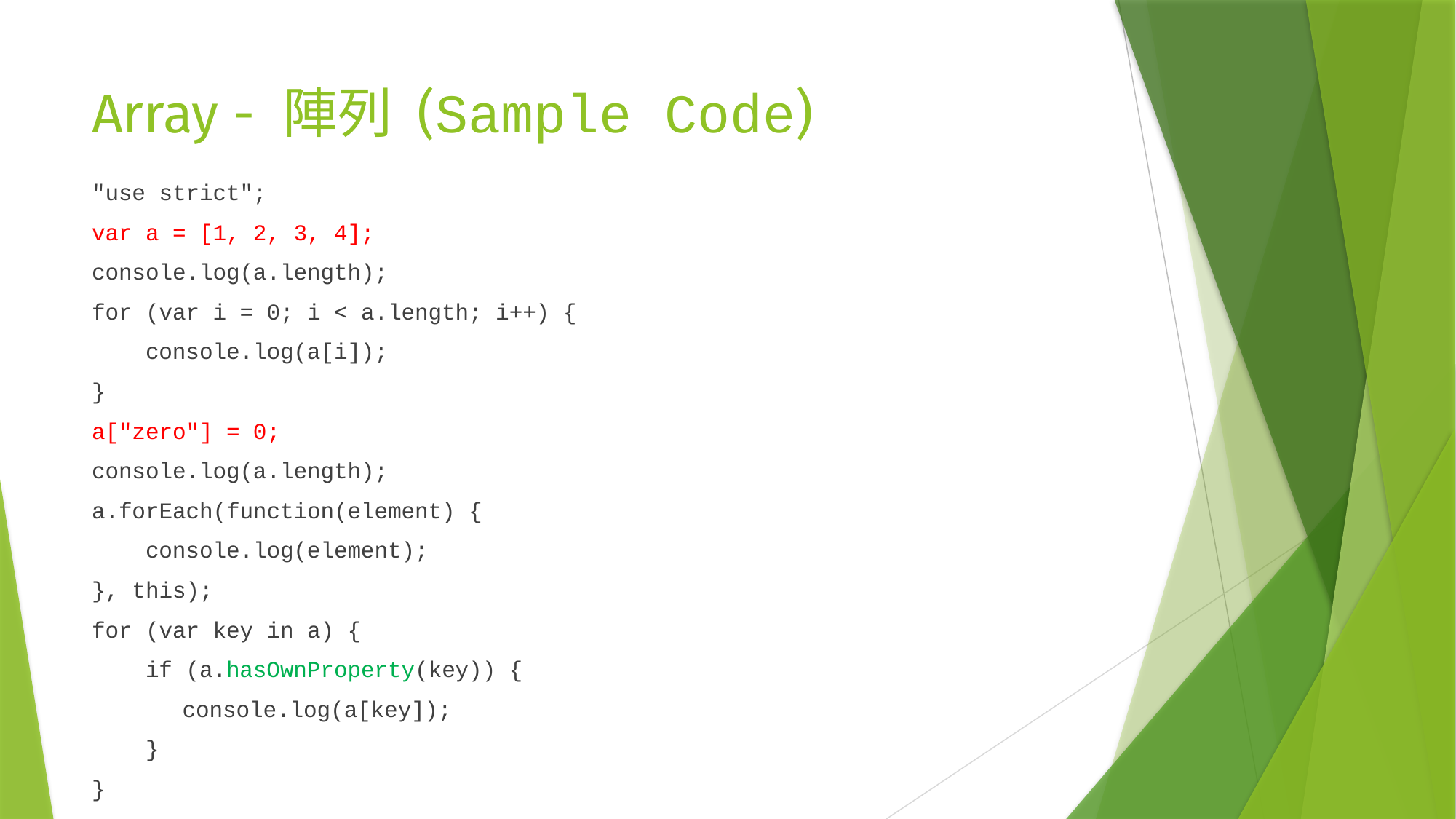

# Array - 陣列 (Sample Code)
"use strict";
var a = [1, 2, 3, 4];
console.log(a.length);
for (var i = 0; i < a.length; i++) {
    console.log(a[i]);
}
a["zero"] = 0;
console.log(a.length);
a.forEach(function(element) {
    console.log(element);
}, this);
for (var key in a) {
    if (a.hasOwnProperty(key)) {
	console.log(a[key]);
    }
}